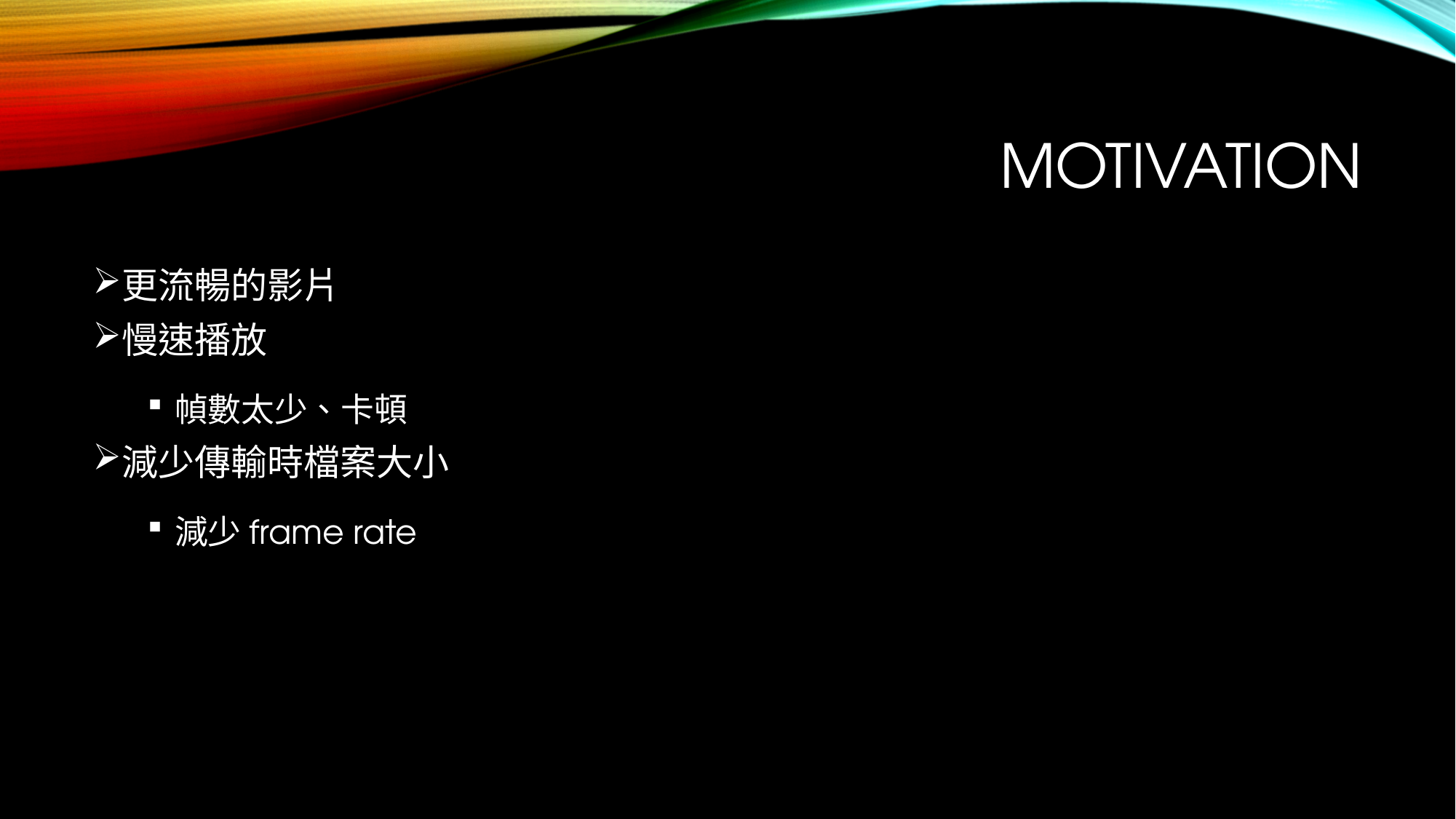

# Motivation
更流暢的影片
慢速播放
幀數太少、卡頓
減少傳輸時檔案大小
減少frame rate